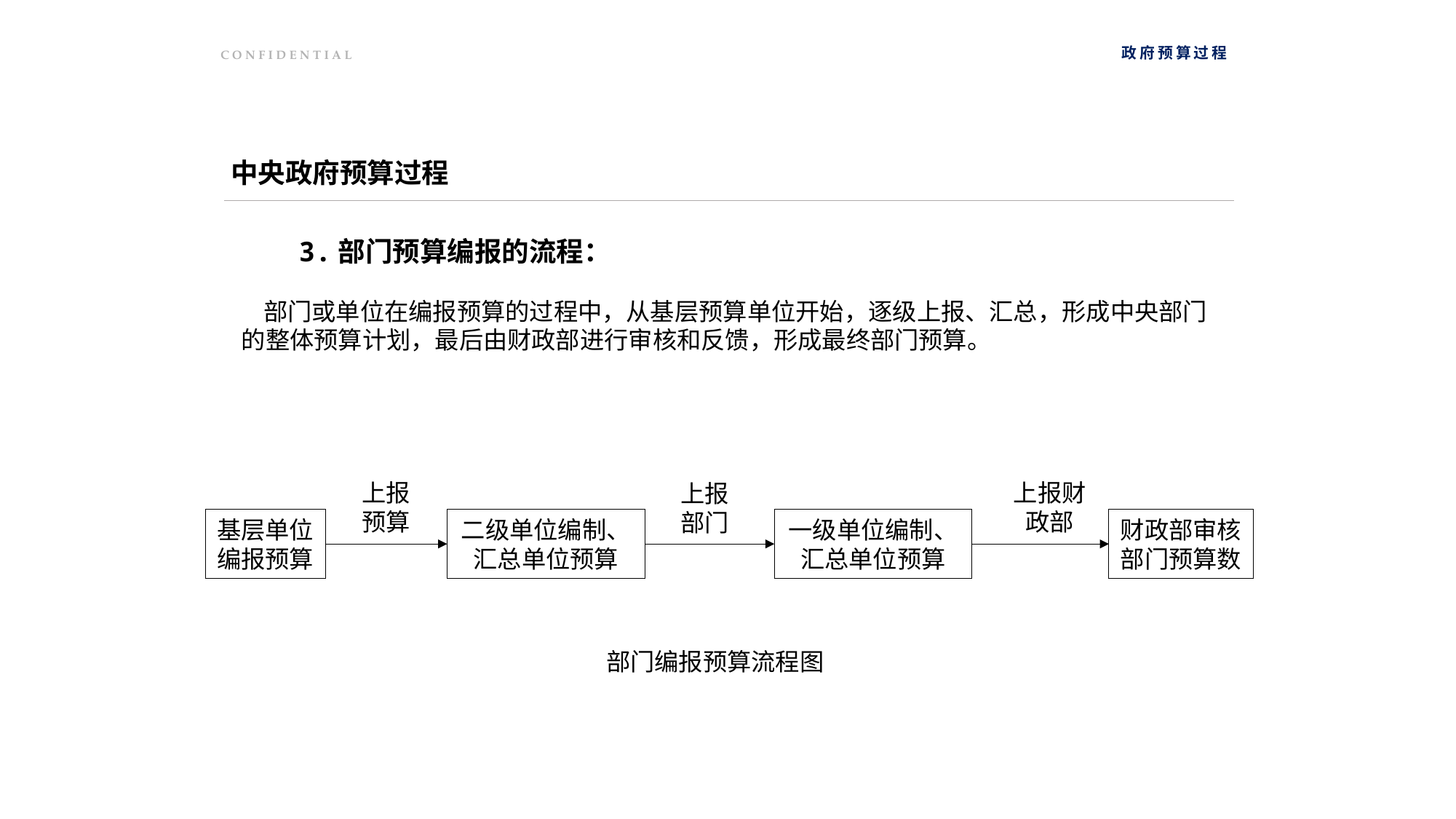

政府预算过程
Confidential
中央政府预算过程
3.部门预算编报的流程：

   部门或单位在编报预算的过程中，从基层预算单位开始，逐级上报、汇总，形成中央部门的整体预算计划，最后由财政部进行审核和反馈，形成最终部门预算。
上报财政部
上报预算
上报部门
财政部审核部门预算数
基层单位编报预算
二级单位编制、汇总单位预算
一级单位编制、汇总单位预算
部门编报预算流程图